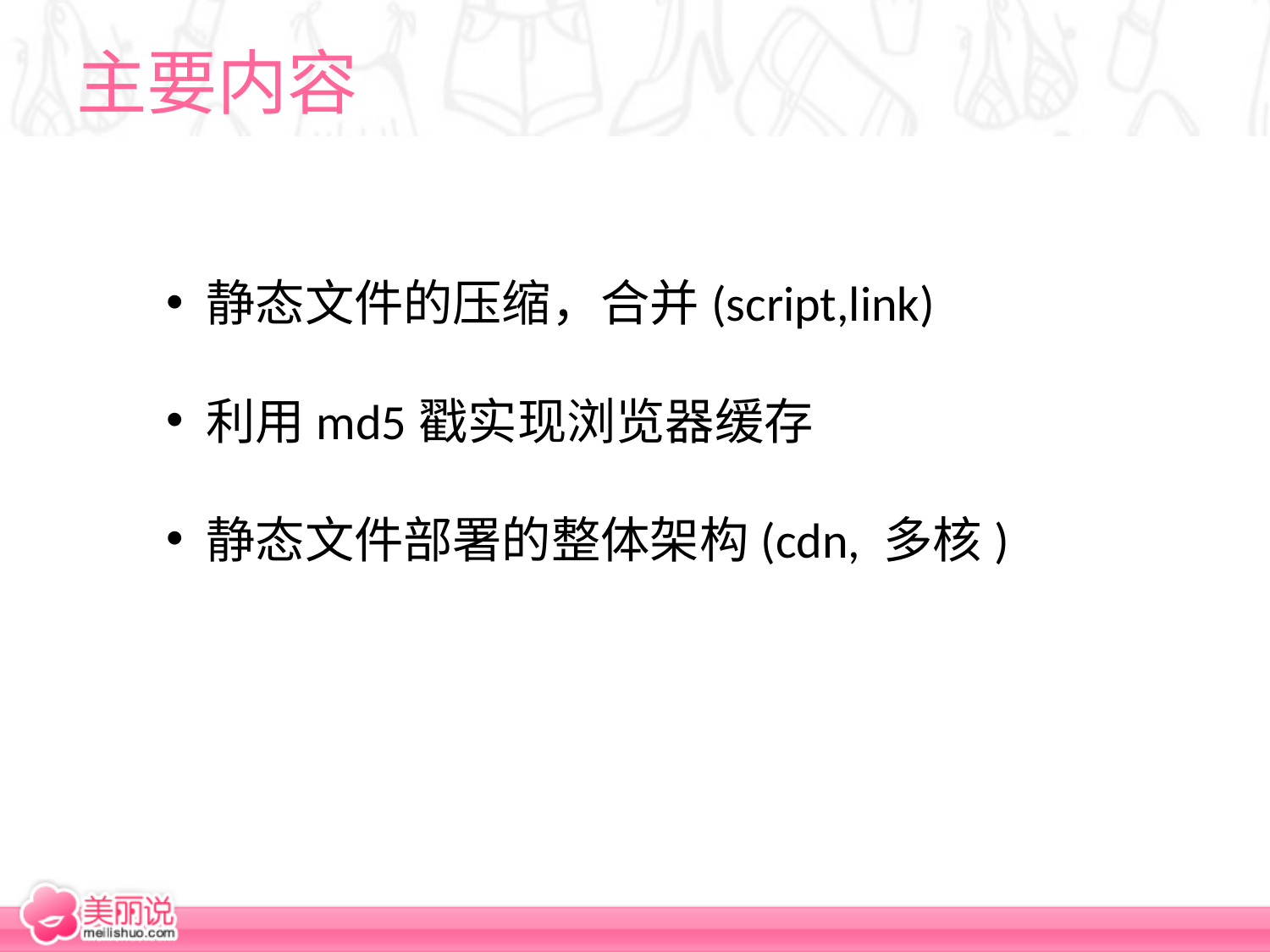

# 主要内容

静态文件的压缩，合并(script,link)

利用md5戳实现浏览器缓存

静态文件部署的整体架构(cdn, 多核)